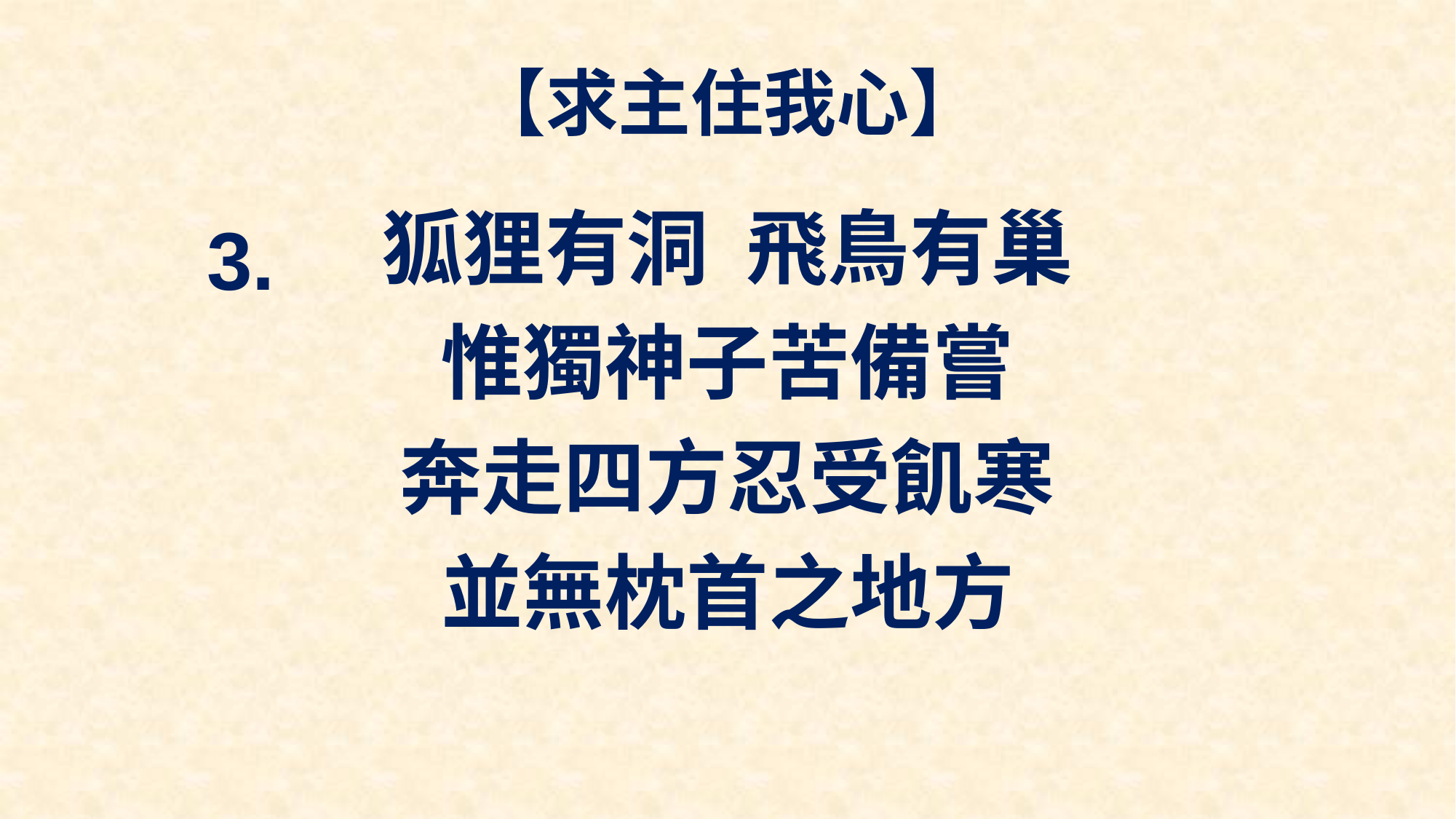

# 【求主住我心】
狐狸有洞  飛鳥有巢
惟獨神子苦備嘗
奔走四方忍受飢寒
並無枕首之地方
3.